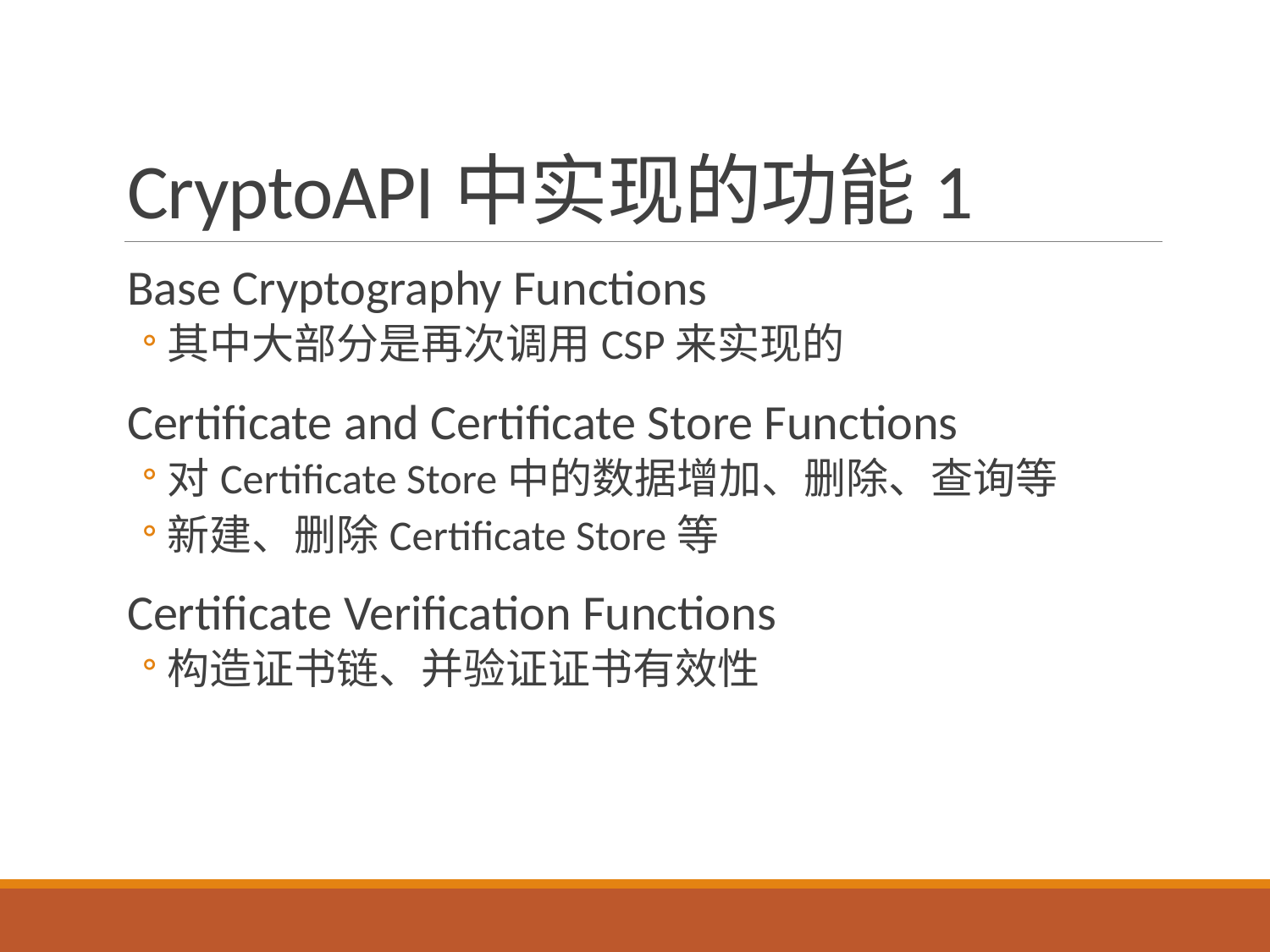

# CryptoAPI中实现的功能1
Base Cryptography Functions
其中大部分是再次调用CSP来实现的
Certificate and Certificate Store Functions
对Certificate Store中的数据增加、删除、查询等
新建、删除Certificate Store等
Certificate Verification Functions
构造证书链、并验证证书有效性
27